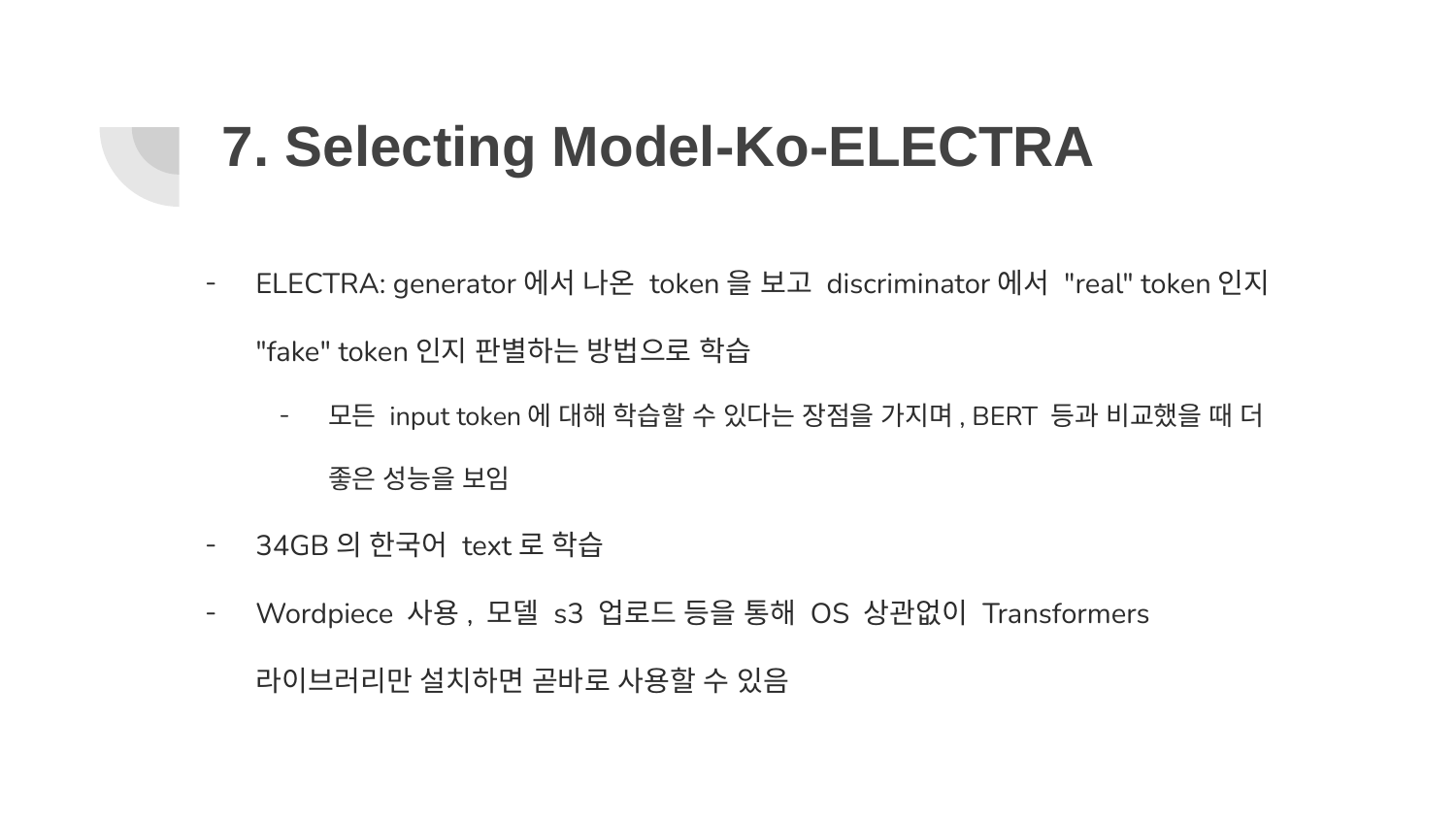

# 7. Selecting Model-Ko-ELECTRA
ELECTRA: generator에서 나온 token을 보고 discriminator에서 "real" token인지 "fake" token인지 판별하는 방법으로 학습
모든 input token에 대해 학습할 수 있다는 장점을 가지며, BERT 등과 비교했을 때 더 좋은 성능을 보임
34GB의 한국어 text로 학습
Wordpiece 사용, 모델 s3 업로드 등을 통해 OS 상관없이 Transformers 라이브러리만 설치하면 곧바로 사용할 수 있음